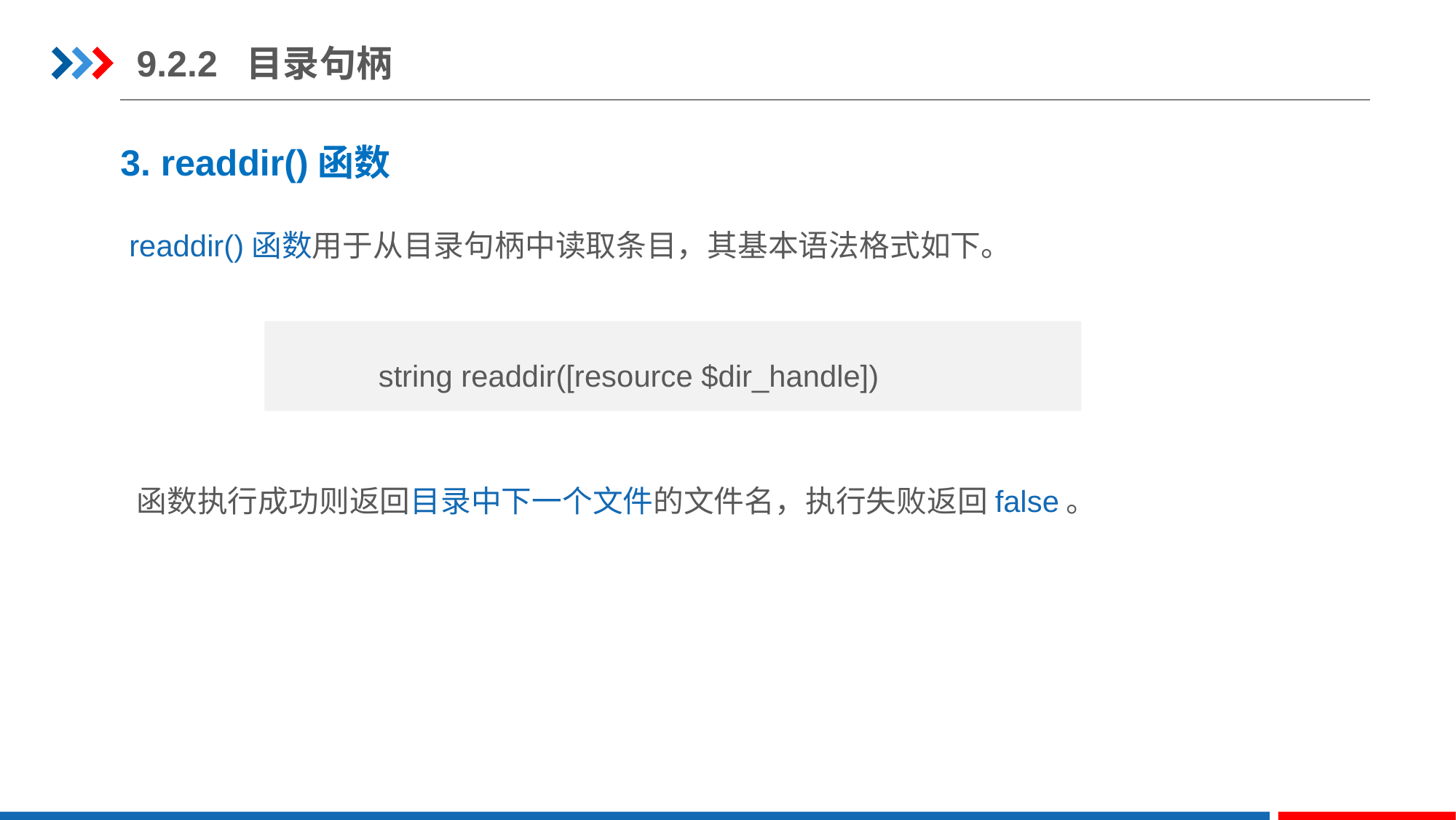

9.2.2  目录句柄
3. readdir()函数
readdir()函数用于从目录句柄中读取条目，其基本语法格式如下。

string readdir([resource $dir_handle])
函数执行成功则返回目录中下一个文件的文件名，执行失败返回false。